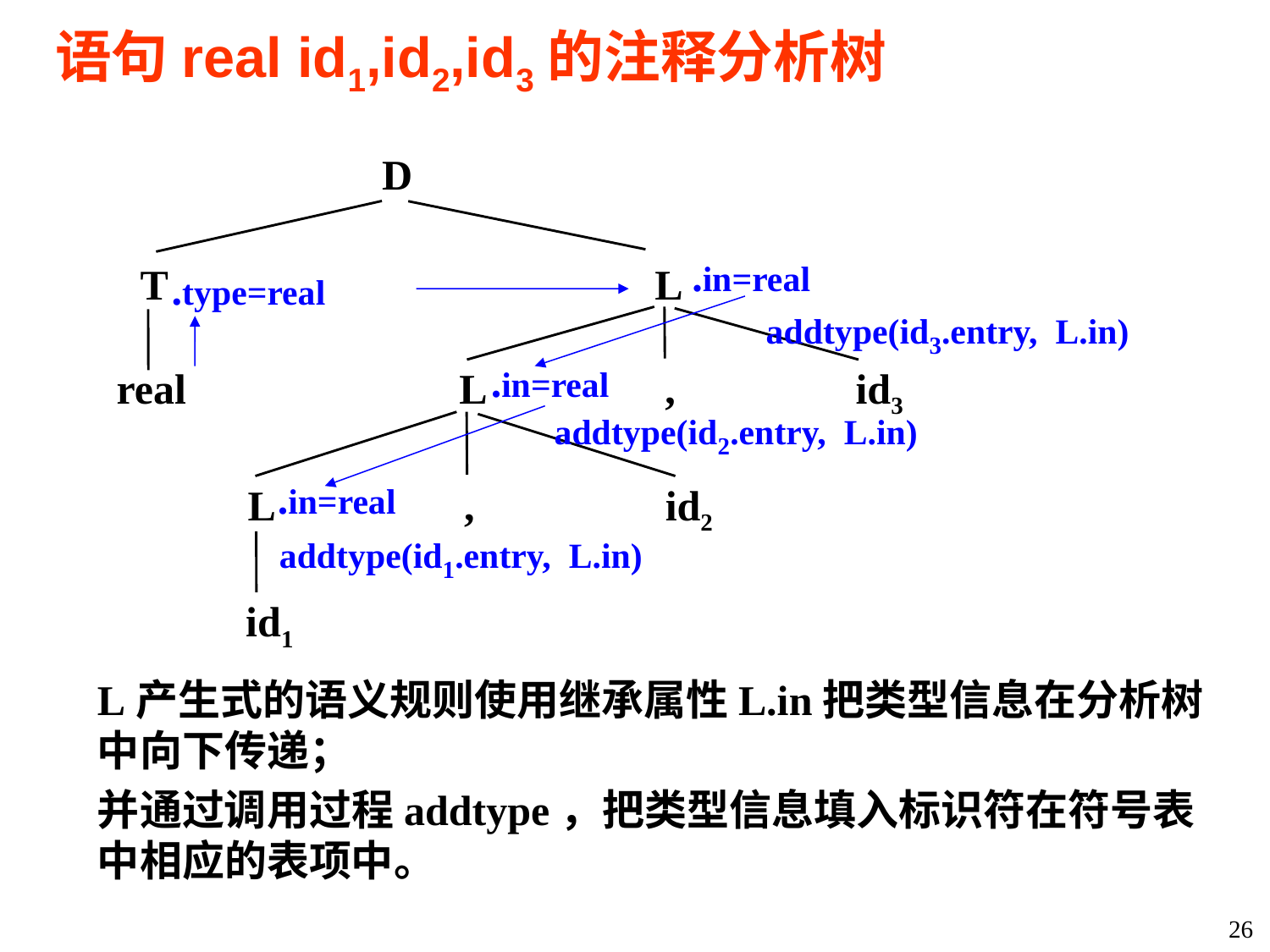

# 语句real id1,id2,id3的注释分析树
D

T                                              L

L                 ,                 id3

id1

real
L                  ,                  id2
.in=real
.type=real

addtype(id3.entry,  L.in)

.in=real
addtype(id2.entry,  L.in)

.in=real
addtype(id1.entry,  L.in)
L产生式的语义规则使用继承属性L.in把类型信息在分析树中向下传递；
并通过调用过程addtype，把类型信息填入标识符在符号表中相应的表项中。
26